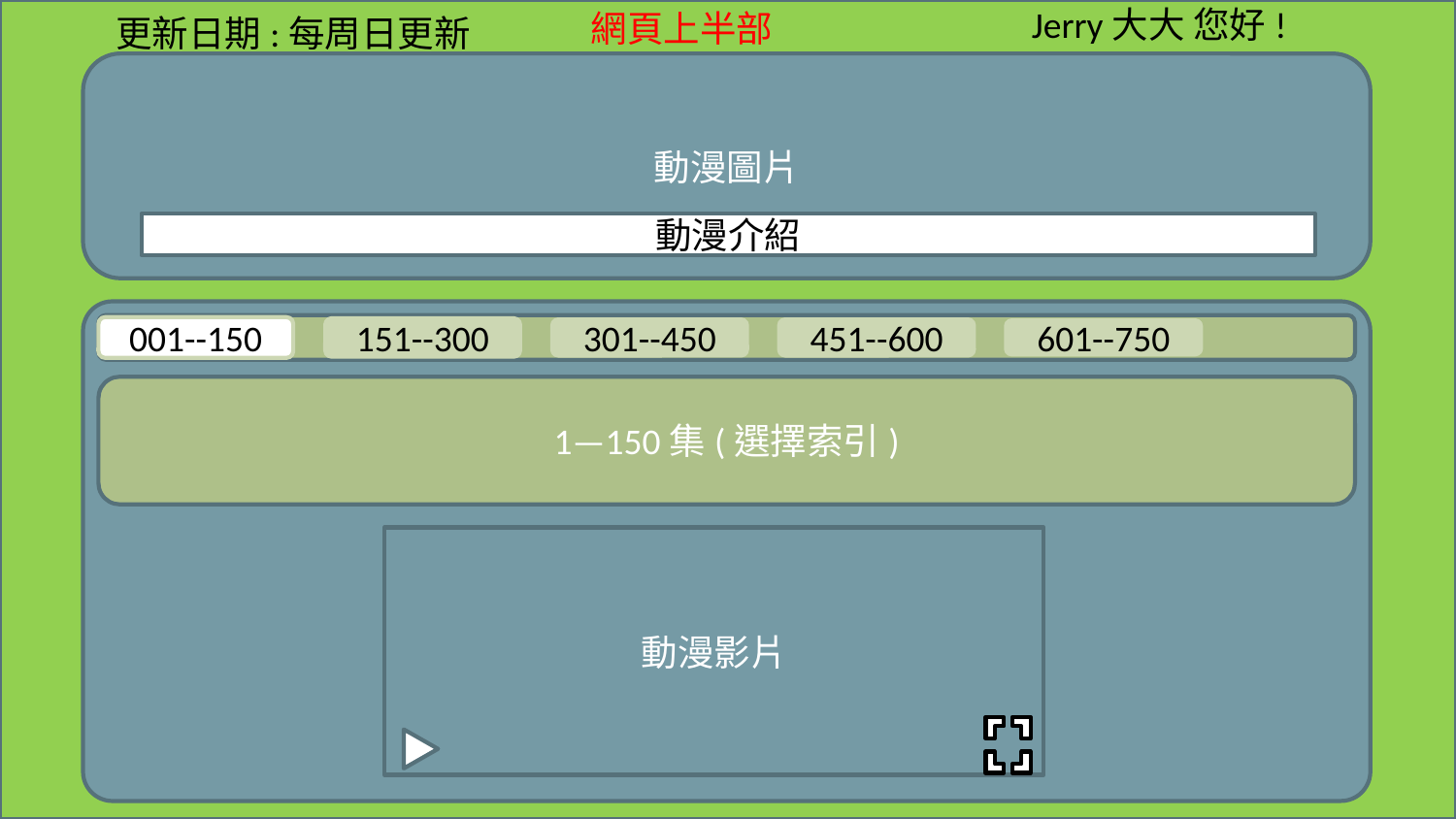

網頁上半部
Jerry大大 您好!
更新日期:每周日更新
動漫圖片
動漫介紹

001--150
151--300
301--450
451--600
601--750
1—150集(選擇索引)
動漫影片